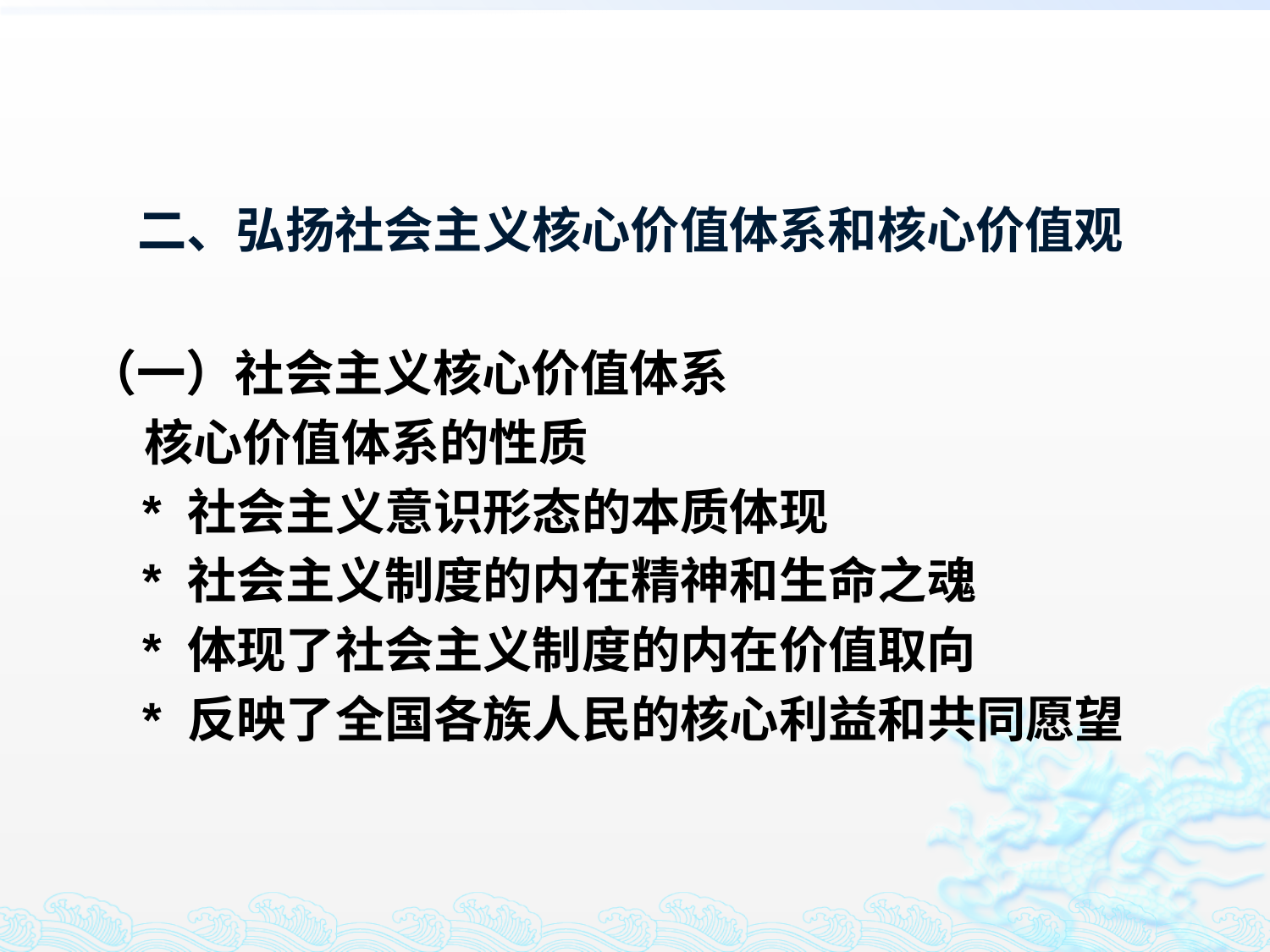

# 二、弘扬社会主义核心价值体系和核心价值观
（一）社会主义核心价值体系
    核心价值体系的性质
    * 社会主义意识形态的本质体现
    * 社会主义制度的内在精神和生命之魂
    * 体现了社会主义制度的内在价值取向
    * 反映了全国各族人民的核心利益和共同愿望